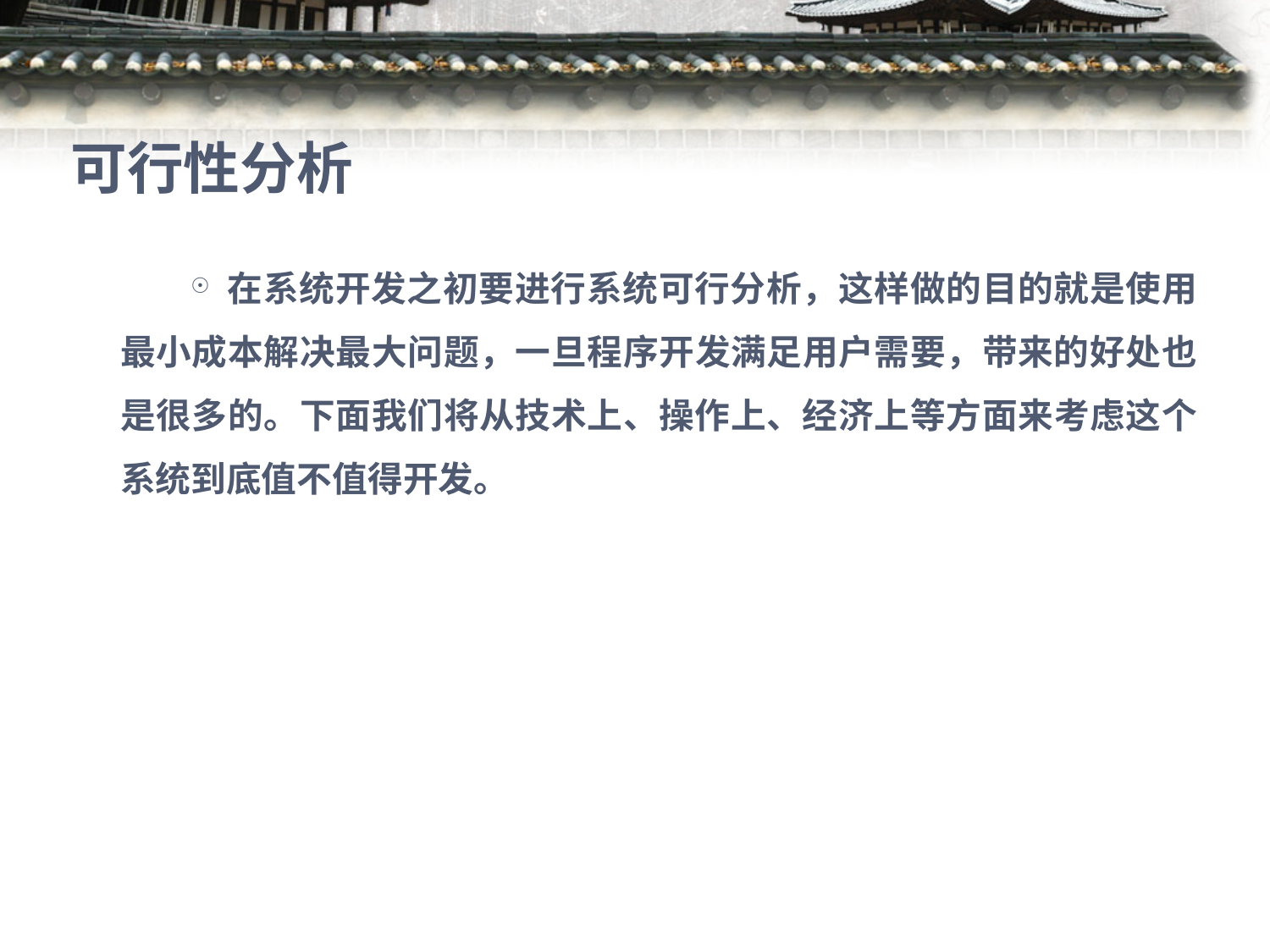

# 可行性分析
 在系统开发之初要进行系统可行分析，这样做的目的就是使用最小成本解决最大问题，一旦程序开发满足用户需要，带来的好处也是很多的。下面我们将从技术上、操作上、经济上等方面来考虑这个系统到底值不值得开发。